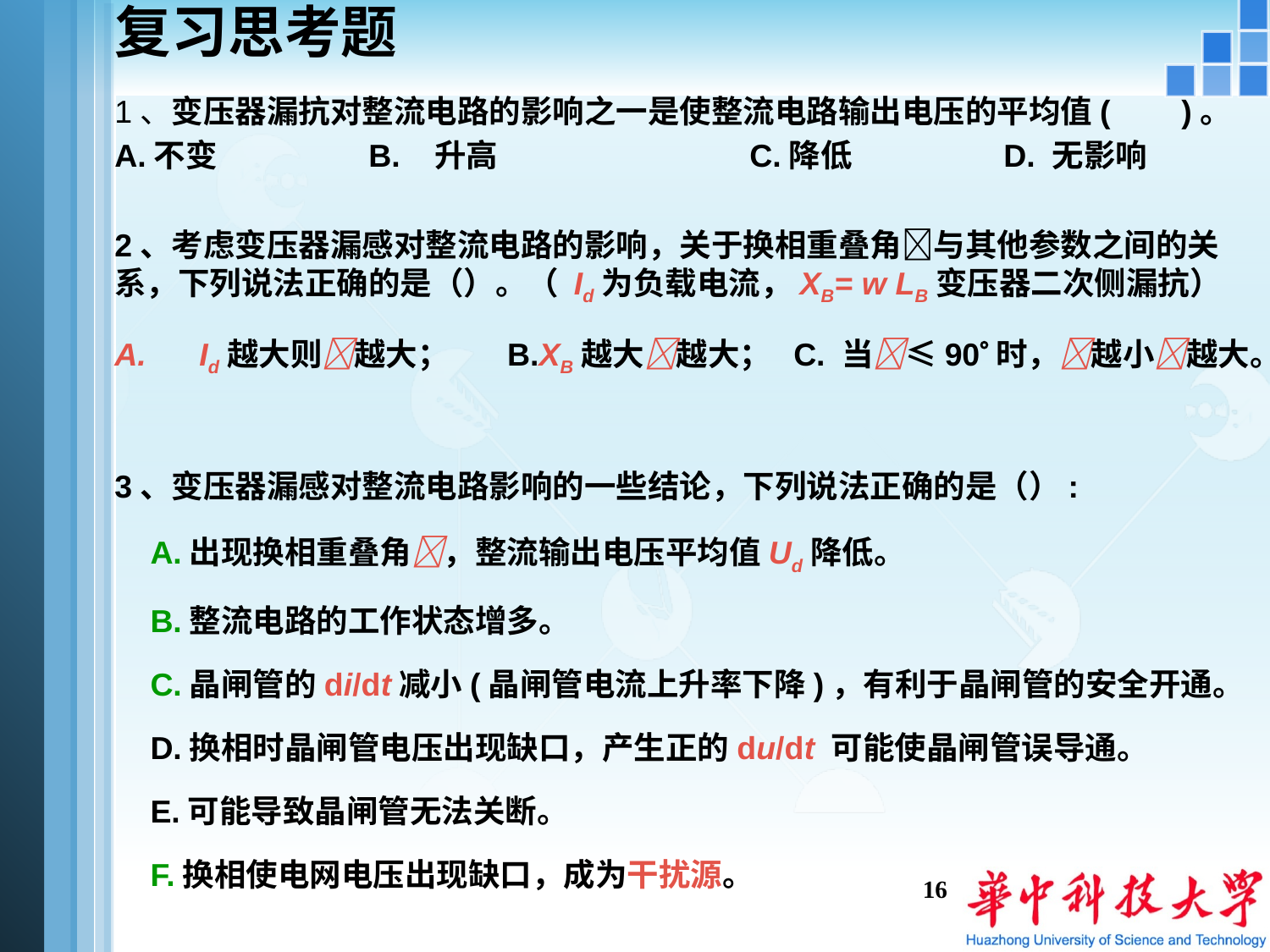

# 复习思考题
1、变压器漏抗对整流电路的影响之一是使整流电路输出电压的平均值(        )。
A.不变 		B.   升高  		C.降低  		D. 无影响

2、考虑变压器漏感对整流电路的影响，关于换相重叠角γ与其他参数之间的关系，下列说法正确的是（）。（ Id为负载电流，XB= w LB变压器二次侧漏抗）
Id越大则γ越大；       B.XB越大γ越大；  C. 当α≤90°时，α越小γ越大。

3、变压器漏感对整流电路影响的一些结论，下列说法正确的是（）:
    A.出现换相重叠角γ，整流输出电压平均值Ud降低。
    B.整流电路的工作状态增多。
    C.晶闸管的di/dt减小(晶闸管电流上升率下降)，有利于晶闸管的安全开通。
    D.换相时晶闸管电压出现缺口，产生正的du/dt 可能使晶闸管误导通。
    E.可能导致晶闸管无法关断。
    F.换相使电网电压出现缺口，成为干扰源。

16